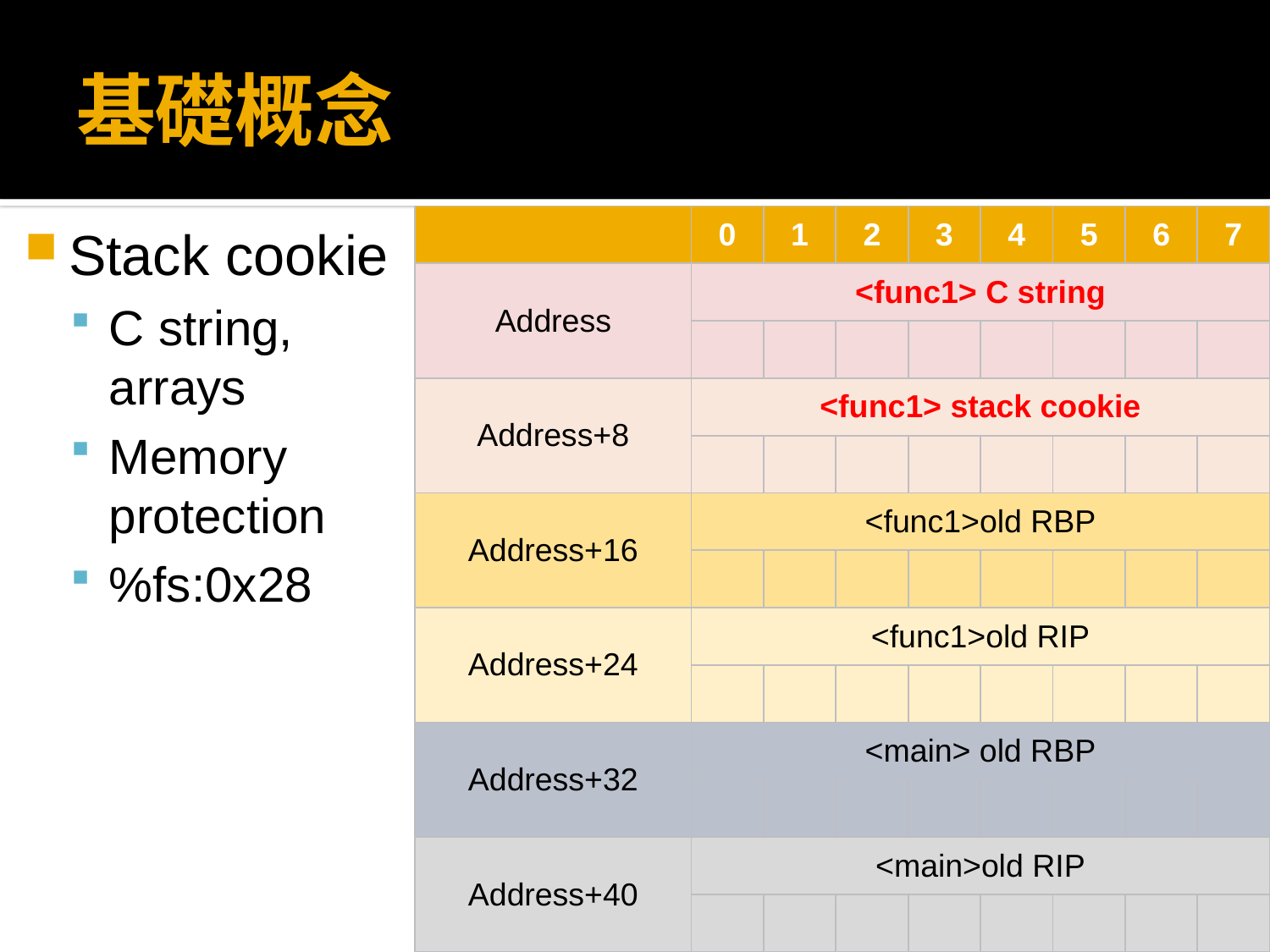

# 基礎概念
Stack cookie
C string, arrays
Memory protection
%fs:0x28
|  | 0 | 1 | 2 | 3 | 4 | 5 | 6 | 7 |
| --- | --- | --- | --- | --- | --- | --- | --- | --- |
| Address | <func1> C string |  |  |  |  |  |  |  |
|  |  |  |  |  |  |  |  |  |
| Address+8 | <func1> stack cookie |  |  |  |  |  |  |  |
|  |  |  |  |  |  |  |  |  |
| Address+16 | <func1>old RBP |  |  |  |  |  |  |  |
|  |  |  |  |  |  |  |  |  |
| Address+24 | <func1>old RIP |  |  |  |  |  |  |  |
|  |  |  |  |  |  |  |  |  |
| Address+32 | <main> old RBP |  |  |  |  |  |  |  |
|  |  |  |  |  |  |  |  |  |
| Address+40 | <main>old RIP |  |  |  |  |  |  |  |
|  |  |  |  |  |  |  |  |  |